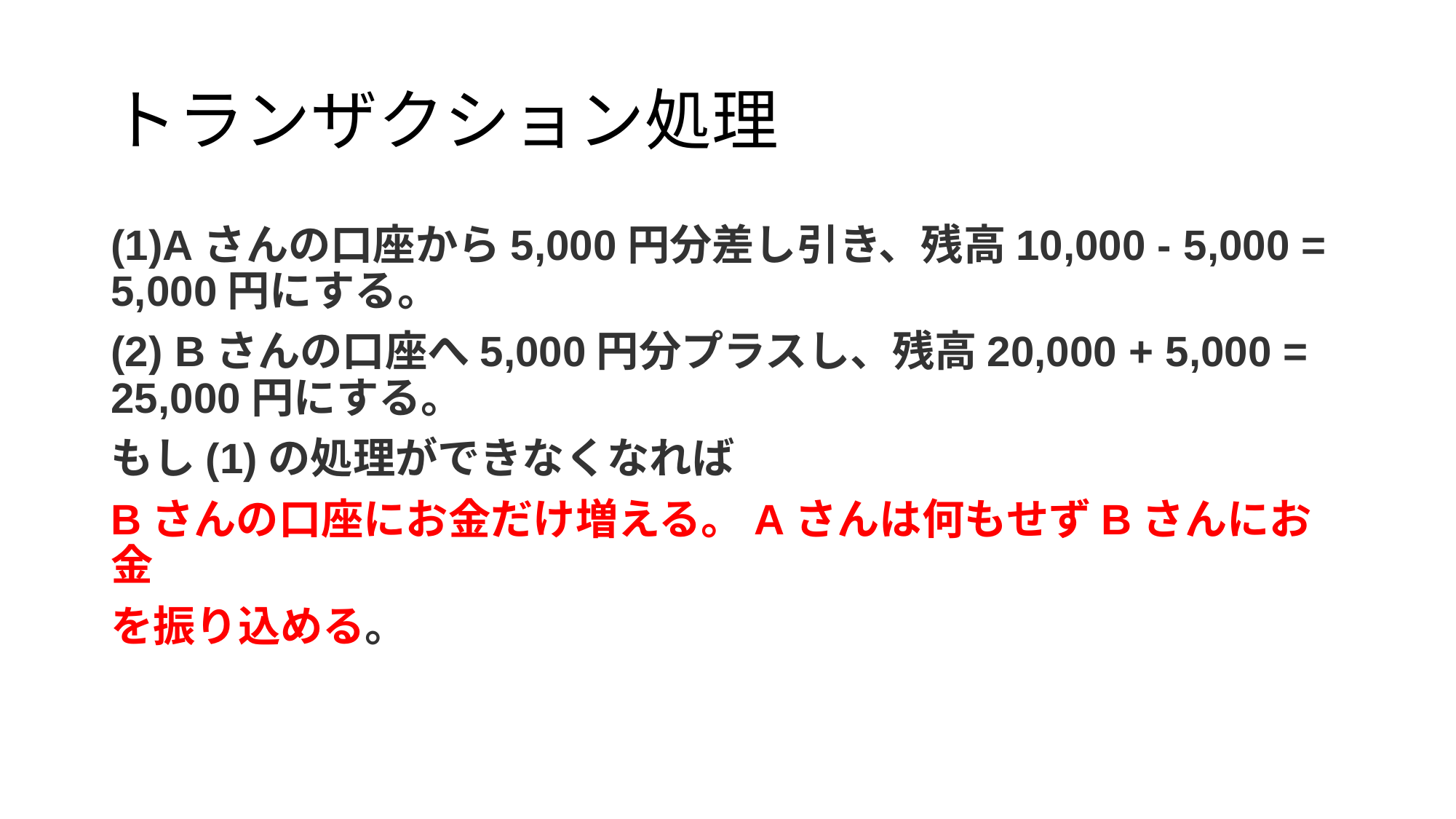

# トランザクション処理
(1)Aさんの口座から5,000円分差し引き、残高10,000 - 5,000 = 5,000円にする。
(2) Bさんの口座へ5,000円分プラスし、残高20,000 + 5,000 = 25,000円にする。
もし(1)の処理ができなくなれば
Bさんの口座にお金だけ増える。Aさんは何もせずBさんにお金
を振り込める。